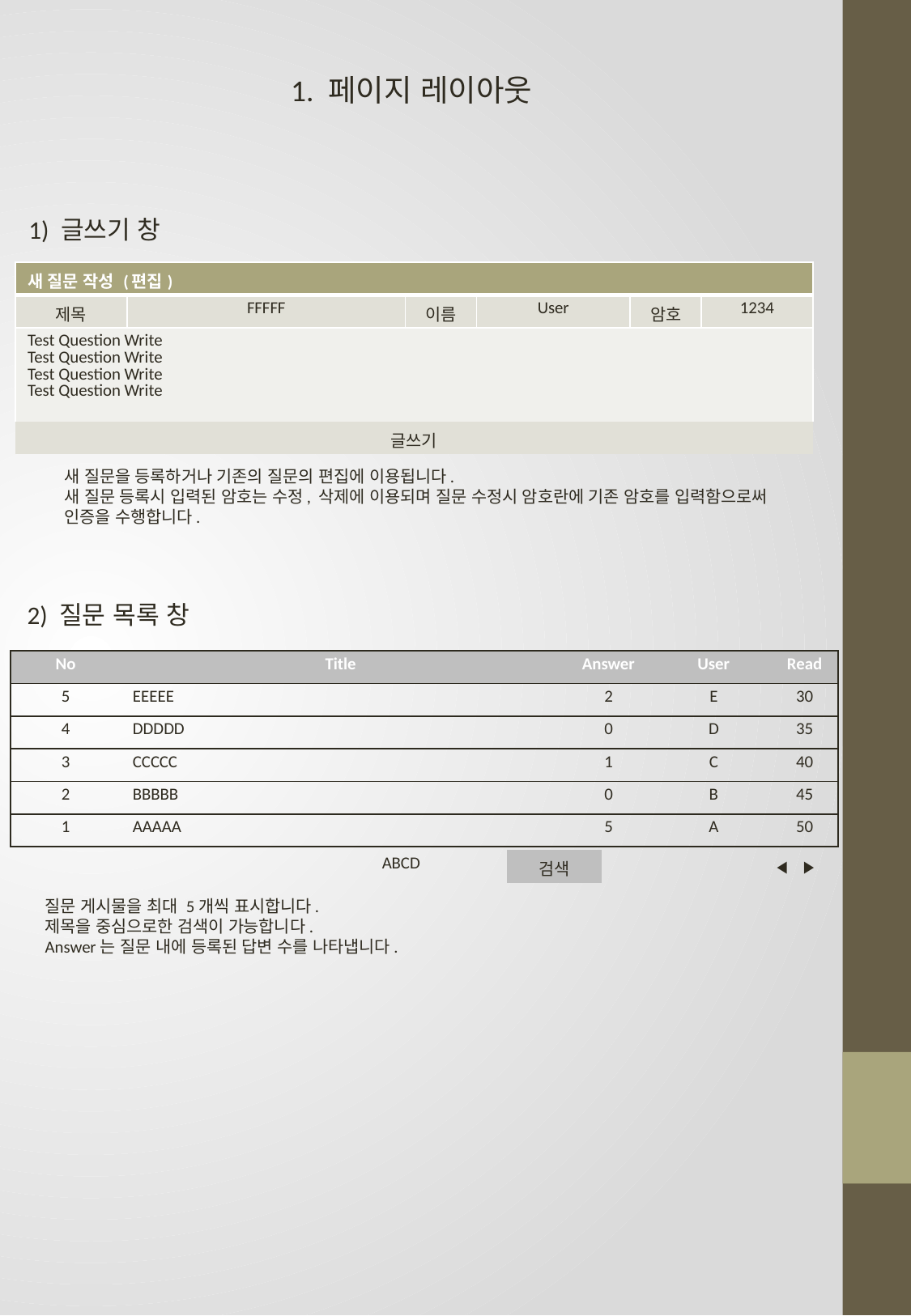

1. 페이지 레이아웃
1) 글쓰기 창
| 새 질문 작성 (편집) |  |  |  |  |  |
| --- | --- | --- | --- | --- | --- |
| 제목 | FFFFF | 이름 | User | 암호 | 1234 |
| Test Question Write Test Question Write Test Question Write Test Question Write |  |  |  |  |  |
| 글쓰기 |  |  |  |  |  |
새 질문을 등록하거나 기존의 질문의 편집에 이용됩니다.
새 질문 등록시 입력된 암호는 수정, 삭제에 이용되며 질문 수정시 암호란에 기존 암호를 입력함으로써
인증을 수행합니다.
2) 질문 목록 창
| No | Title | Answer | User | Read |
| --- | --- | --- | --- | --- |
| 5 | EEEEE | 2 | E | 30 |
| 4 | DDDDD | 0 | D | 35 |
| 3 | CCCCC | 1 | C | 40 |
| 2 | BBBBB | 0 | B | 45 |
| 1 | AAAAA | 5 | A | 50 |
◀    ▶
| ABCD | 검색 |
| --- | --- |
질문 게시물을 최대 5개씩 표시합니다.
제목을 중심으로한 검색이 가능합니다.
Answer는 질문 내에 등록된 답변 수를 나타냅니다.